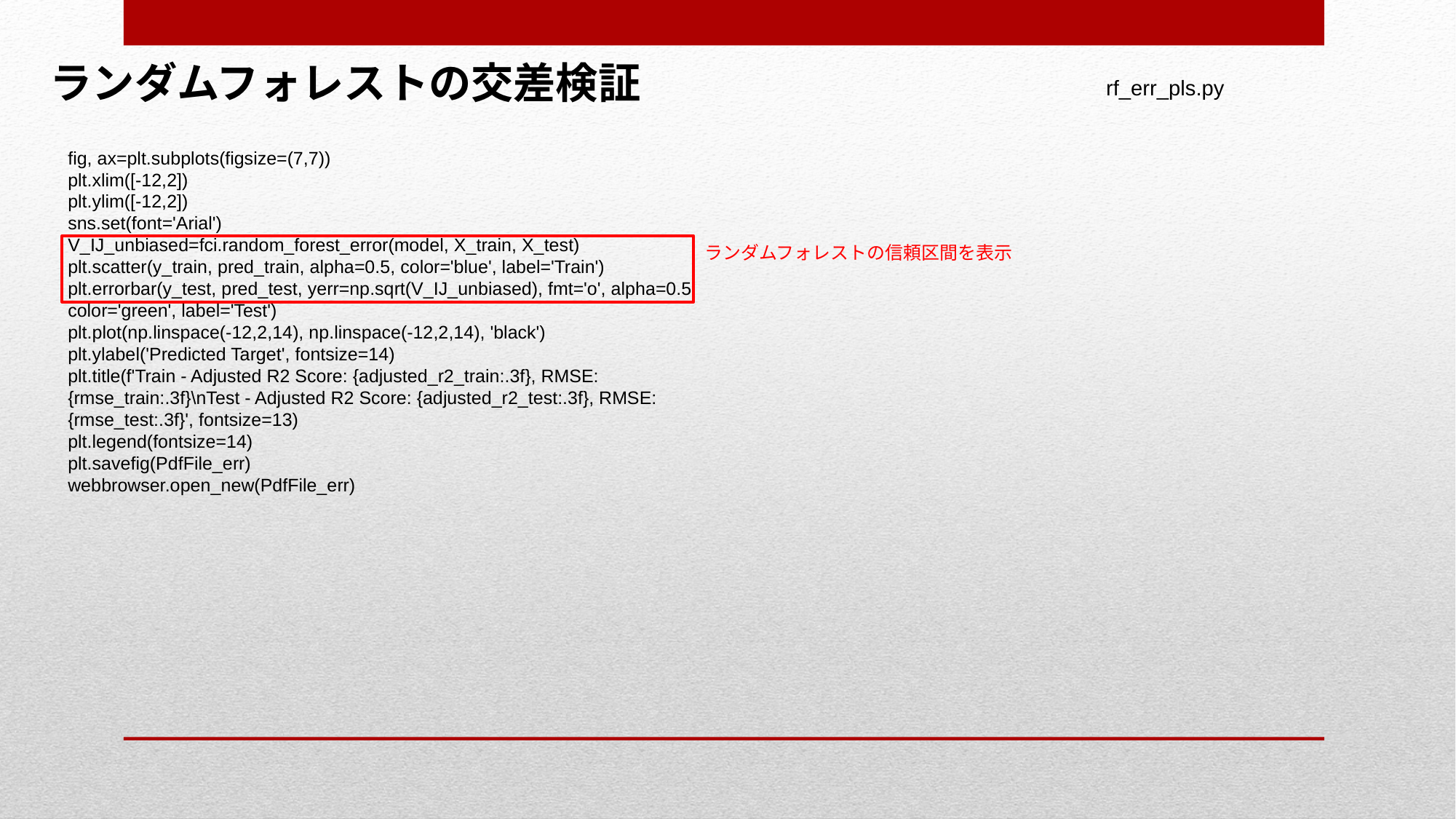

ランダムフォレストの交差検証
rf_err_pls.py
fig, ax=plt.subplots(figsize=(7,7))
plt.xlim([-12,2])
plt.ylim([-12,2])
sns.set(font='Arial')
V_IJ_unbiased=fci.random_forest_error(model, X_train, X_test)
plt.scatter(y_train, pred_train, alpha=0.5, color='blue', label='Train')
plt.errorbar(y_test, pred_test, yerr=np.sqrt(V_IJ_unbiased), fmt='o', alpha=0.5, color='green', label='Test')
plt.plot(np.linspace(-12,2,14), np.linspace(-12,2,14), 'black')
plt.ylabel('Predicted Target', fontsize=14)
plt.title(f'Train - Adjusted R2 Score: {adjusted_r2_train:.3f}, RMSE: {rmse_train:.3f}\nTest - Adjusted R2 Score: {adjusted_r2_test:.3f}, RMSE: {rmse_test:.3f}', fontsize=13)
plt.legend(fontsize=14)
plt.savefig(PdfFile_err)
webbrowser.open_new(PdfFile_err)

ランダムフォレストの信頼区間を表示
K分割交差検証
訓練データに対して、交差検証
未知データ
最適化パラメータ